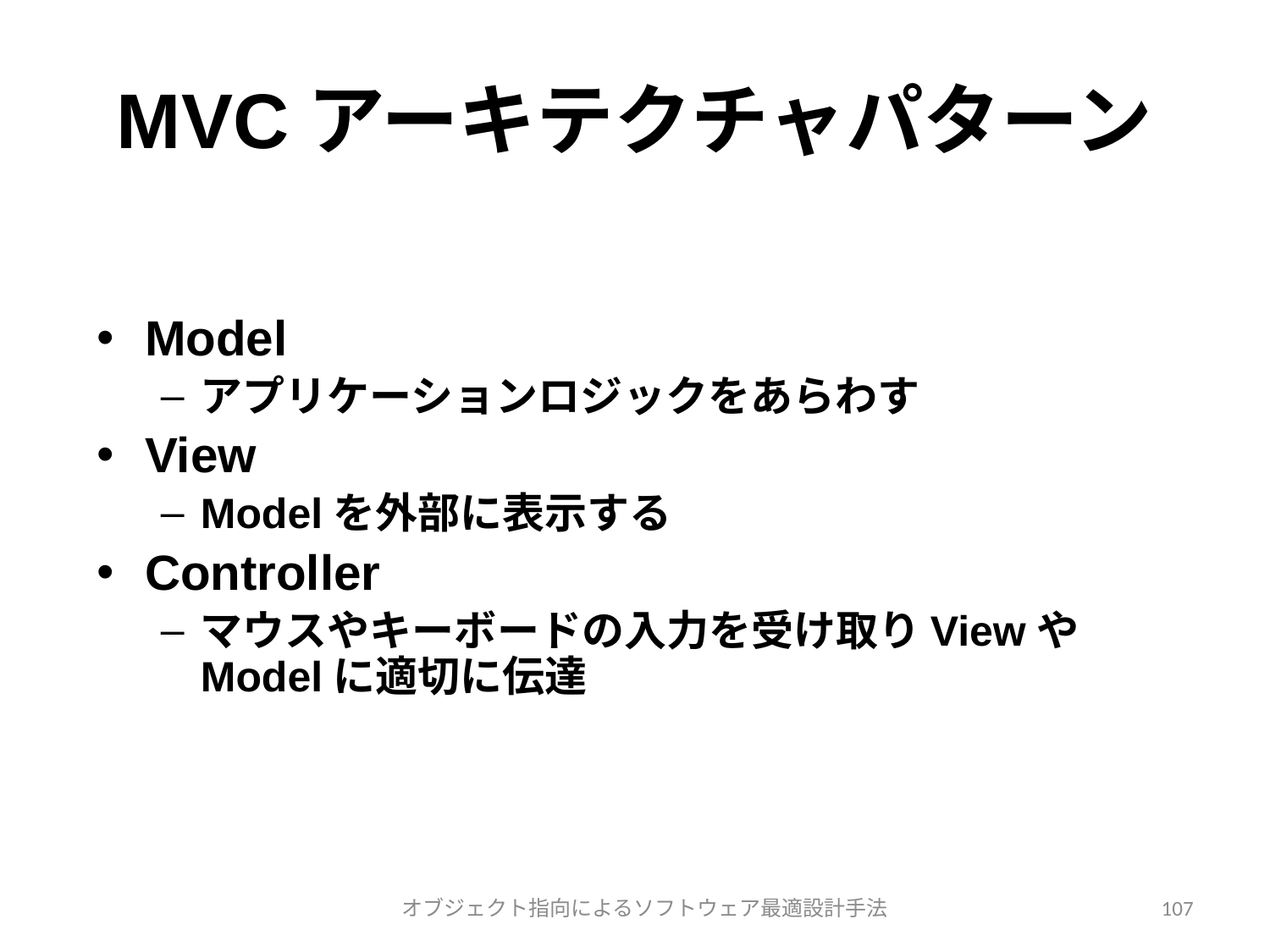

# MVCアーキテクチャパターン
Model
アプリケーションロジックをあらわす
View
Modelを外部に表示する
Controller
マウスやキーボードの入力を受け取りViewやModelに適切に伝達
オブジェクト指向によるソフトウェア最適設計手法
107